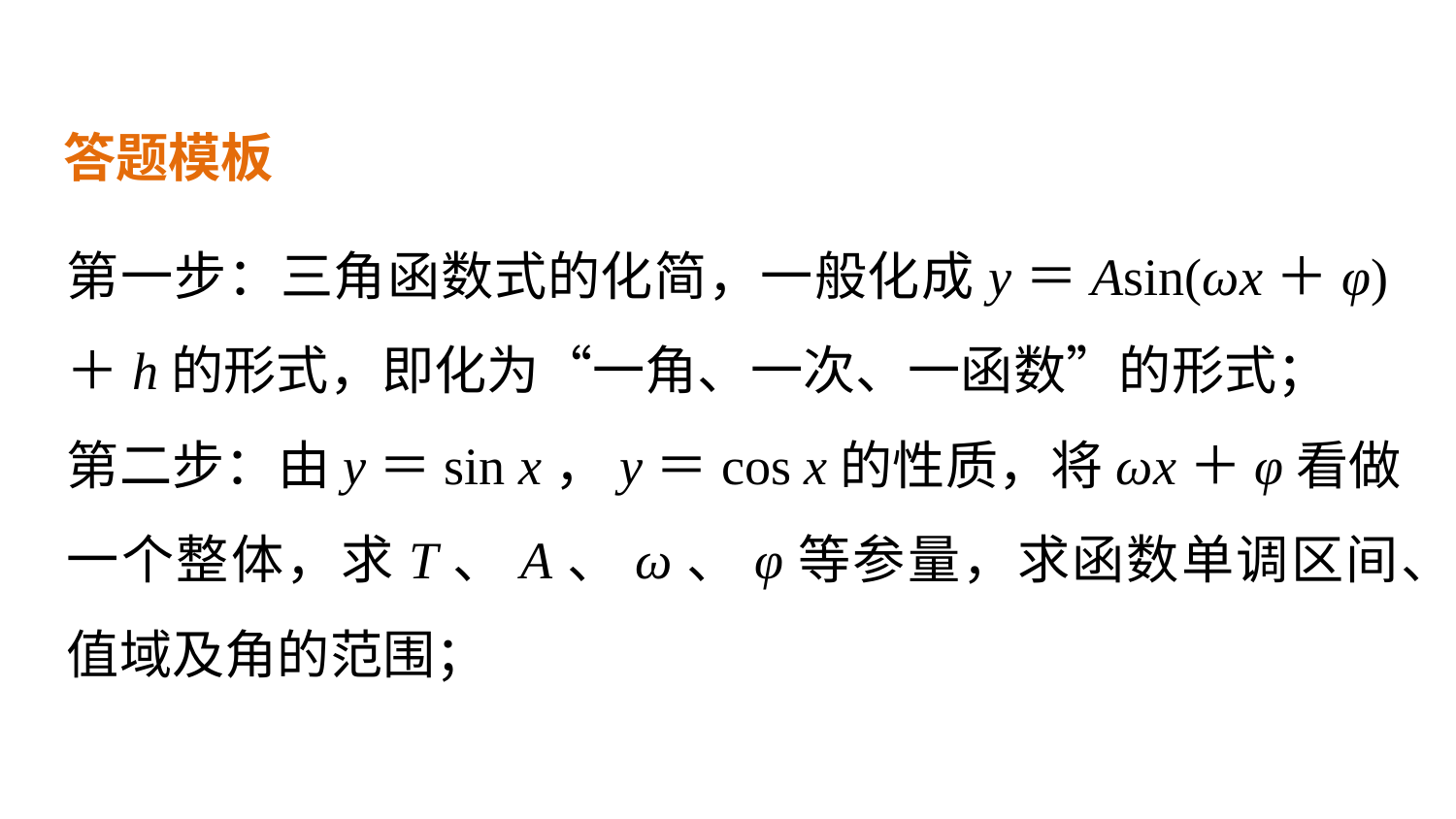

答题模板
第一步：三角函数式的化简，一般化成y＝Asin(ωx＋φ)＋h的形式，即化为“一角、一次、一函数”的形式；
第二步：由y＝sin x，y＝cos x的性质，将ωx＋φ看做一个整体，求T、A、ω、φ等参量，求函数单调区间、值域及角的范围；